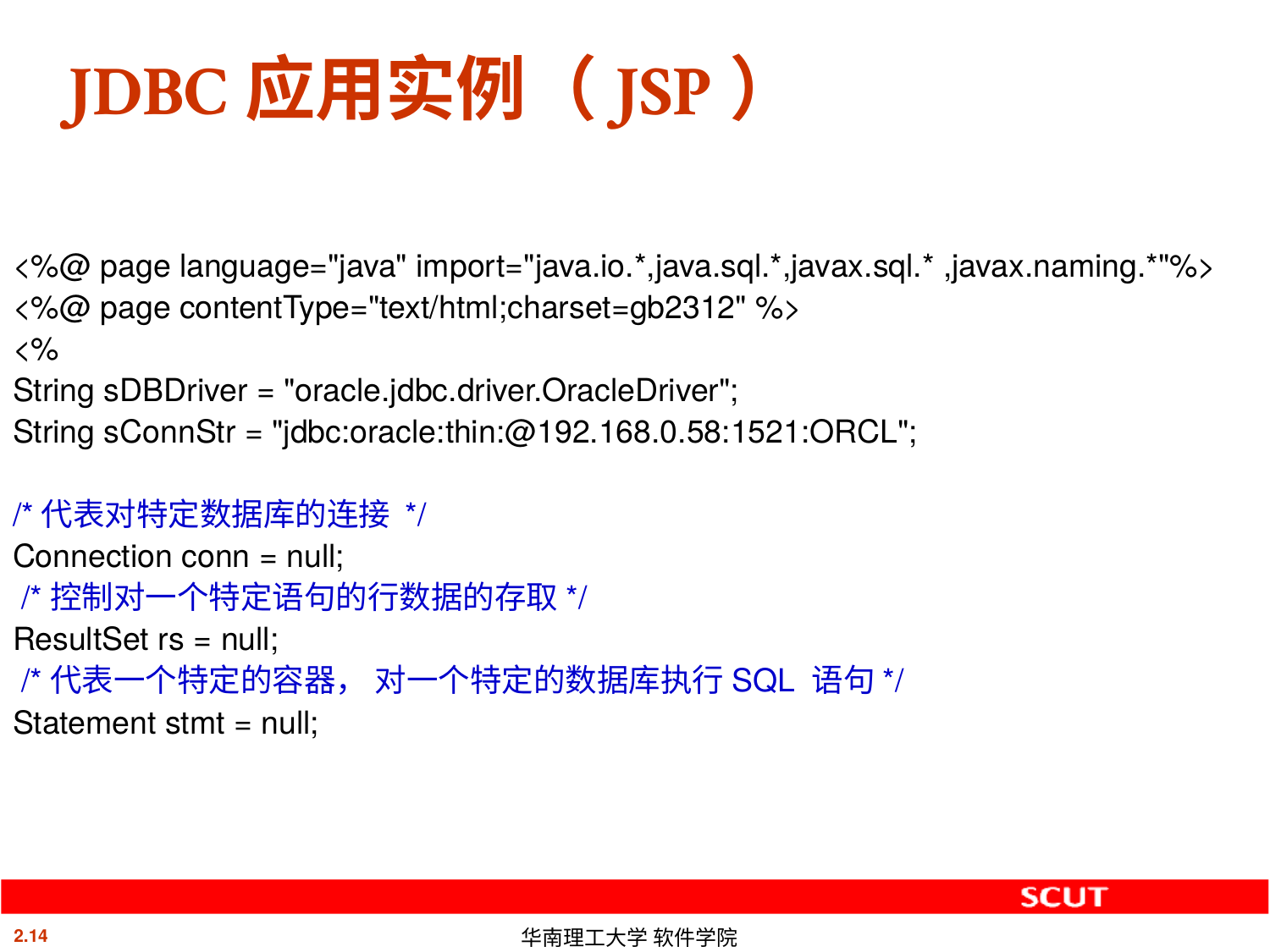

JDBC应用实例（JSP）
<%@ page language="java" import="java.io.*,java.sql.*,javax.sql.* ,javax.naming.*"%>
<%@ page contentType="text/html;charset=gb2312" %>
<%
String sDBDriver = "oracle.jdbc.driver.OracleDriver";
String sConnStr = "jdbc:oracle:thin:@192.168.0.58:1521:ORCL";

/*代表对特定数据库的连接 */
Connection conn = null;
 /*控制对一个特定语句的行数据的存取*/
ResultSet rs = null;
 /*代表一个特定的容器， 对一个特定的数据库执行SQL 语句*/
Statement stmt = null;